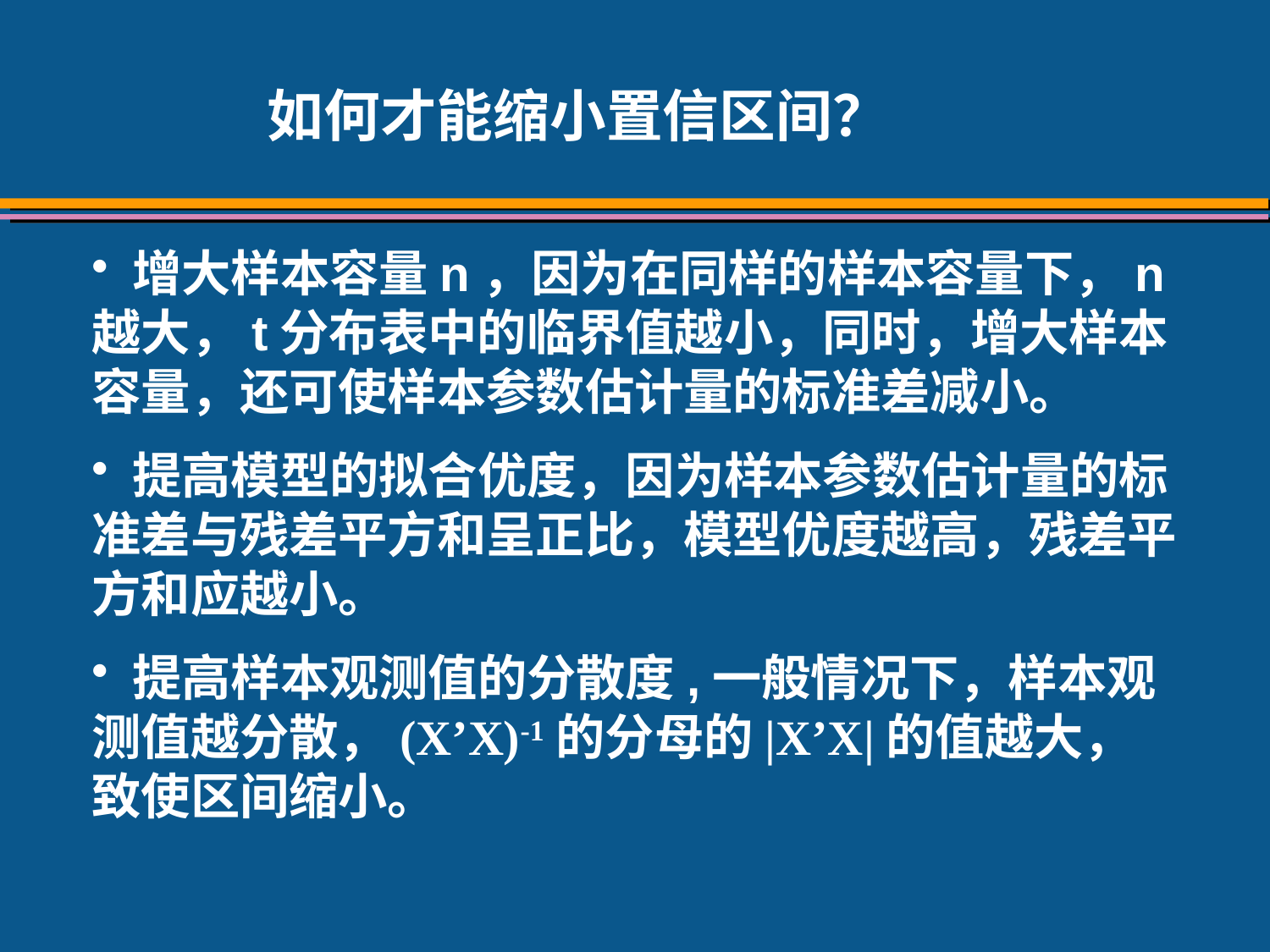

如何才能缩小置信区间？
 增大样本容量n，因为在同样的样本容量下，n越大，t分布表中的临界值越小，同时，增大样本容量，还可使样本参数估计量的标准差减小。
 提高模型的拟合优度，因为样本参数估计量的标准差与残差平方和呈正比，模型优度越高，残差平方和应越小。
 提高样本观测值的分散度,一般情况下，样本观测值越分散，(X’X)-1的分母的|X’X|的值越大，致使区间缩小。